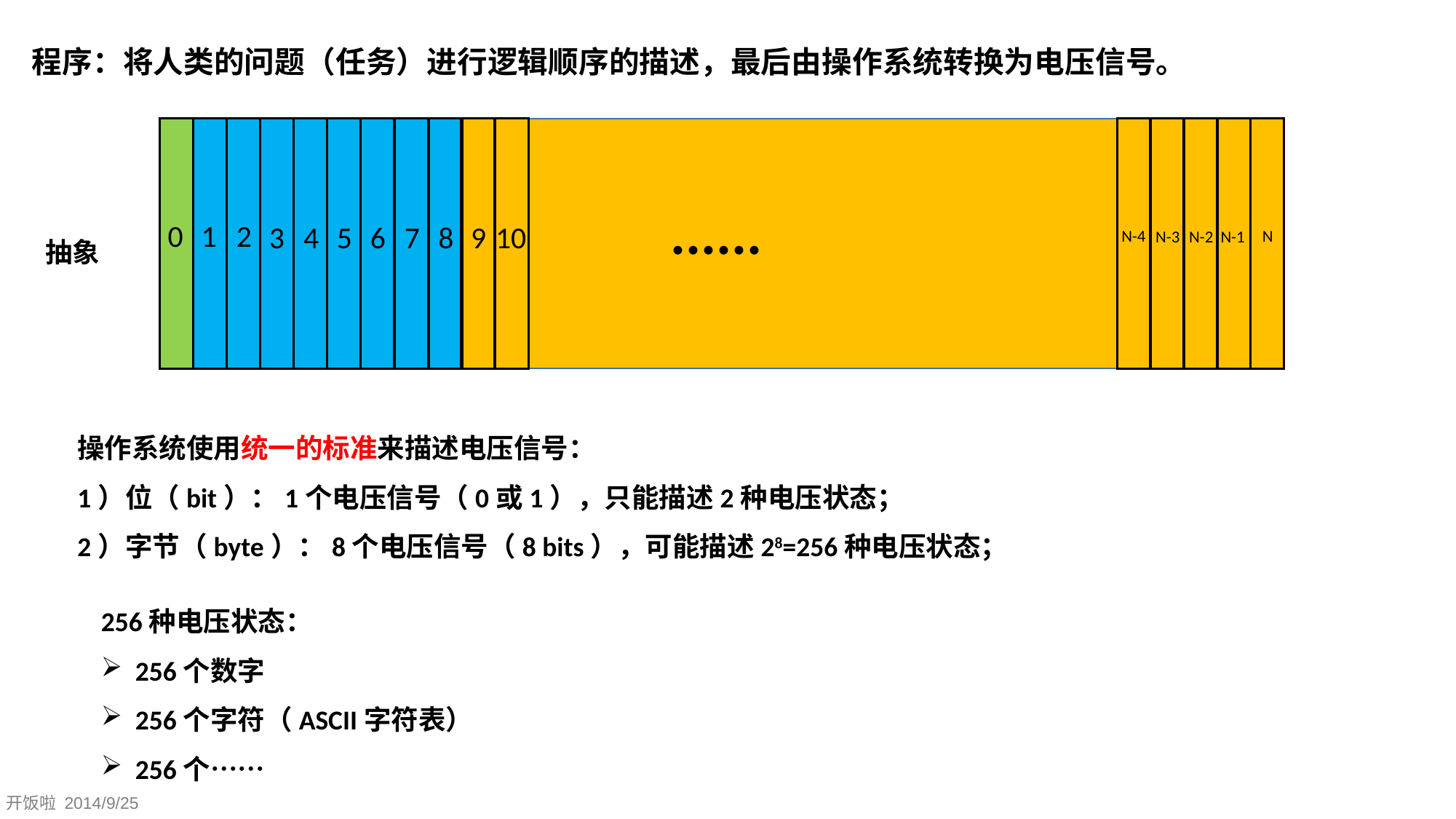

程序：将人类的问题（任务）进行逻辑顺序的描述，最后由操作系统转换为电压信号。

······
0
1
2
3
4
5
6
7
8
9
10
N-4
N
N-3
N-2
N-1
抽象
操作系统使用统一的标准来描述电压信号：
1）位（bit）：1个电压信号（0或1），只能描述2种电压状态；
2）字节（byte）：8个电压信号（8 bits），可能描述28=256种电压状态；
256种电压状态：
256个数字
256个字符（ASCII字符表）
256个……